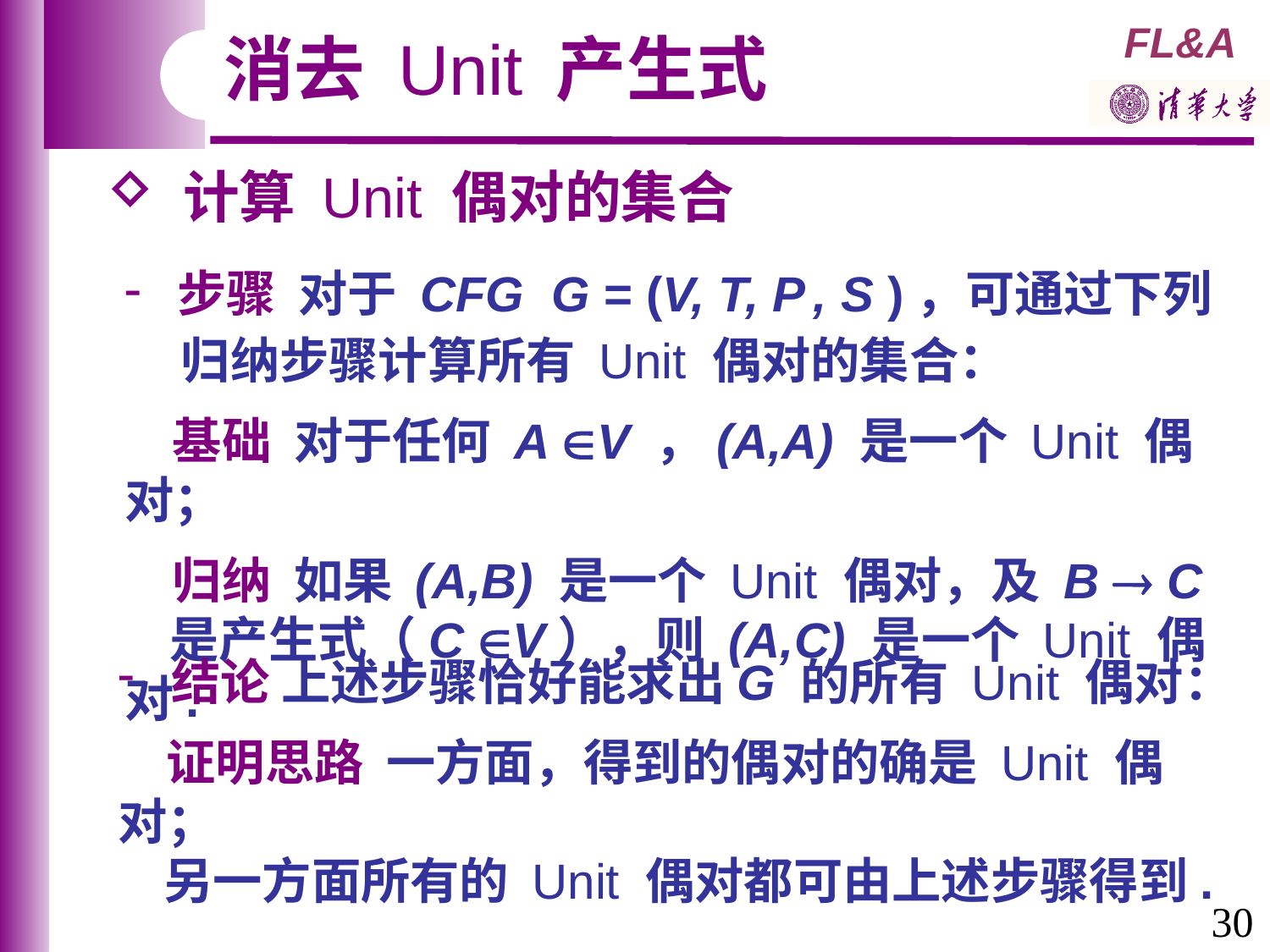

消去 Unit 产生式
 计算 Unit 偶对的集合
 步骤  对于 CFG  G = (V, T, P , S )，可通过下列
    归纳步骤计算所有 Unit 偶对的集合：

    基础  对于任何 A ∈V ，(A,A) 是一个 Unit 偶对；

    归纳  如果 (A,B) 是一个 Unit 偶对，及 B → C
   是产生式（C ∈V），则 (A,C) 是一个 Unit 偶对.
 结论 上述步骤恰好能求出G 的所有 Unit 偶对：

    证明思路  一方面，得到的偶对的确是 Unit 偶对；
   另一方面所有的 Unit 偶对都可由上述步骤得到.
30